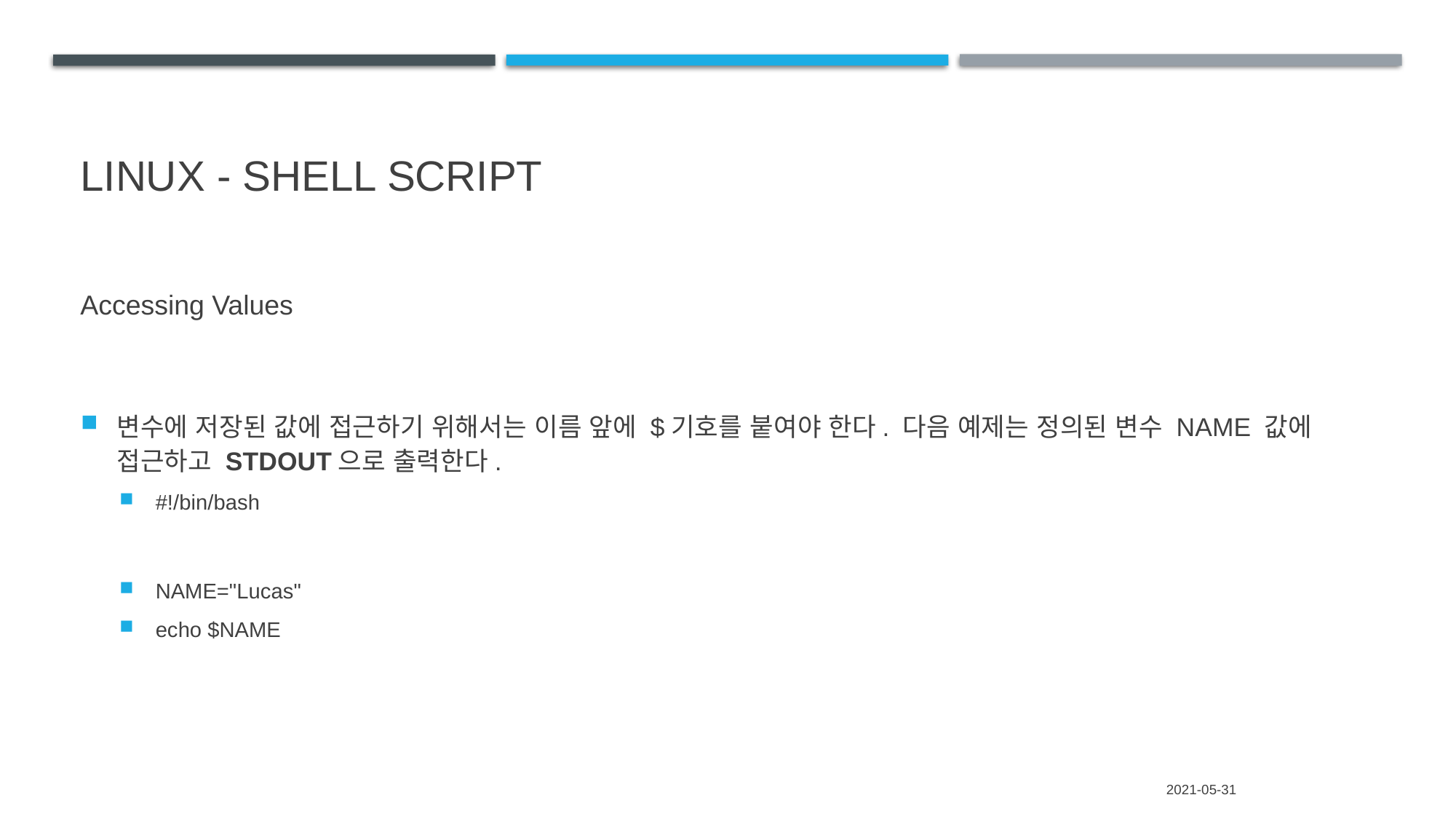

# Linux - shell script
Accessing Values
변수에 저장된 값에 접근하기 위해서는 이름 앞에 $기호를 붙여야 한다. 다음 예제는 정의된 변수 NAME 값에 접근하고 STDOUT으로 출력한다.
#!/bin/bash

NAME="Lucas"
echo $NAME
2021-05-31